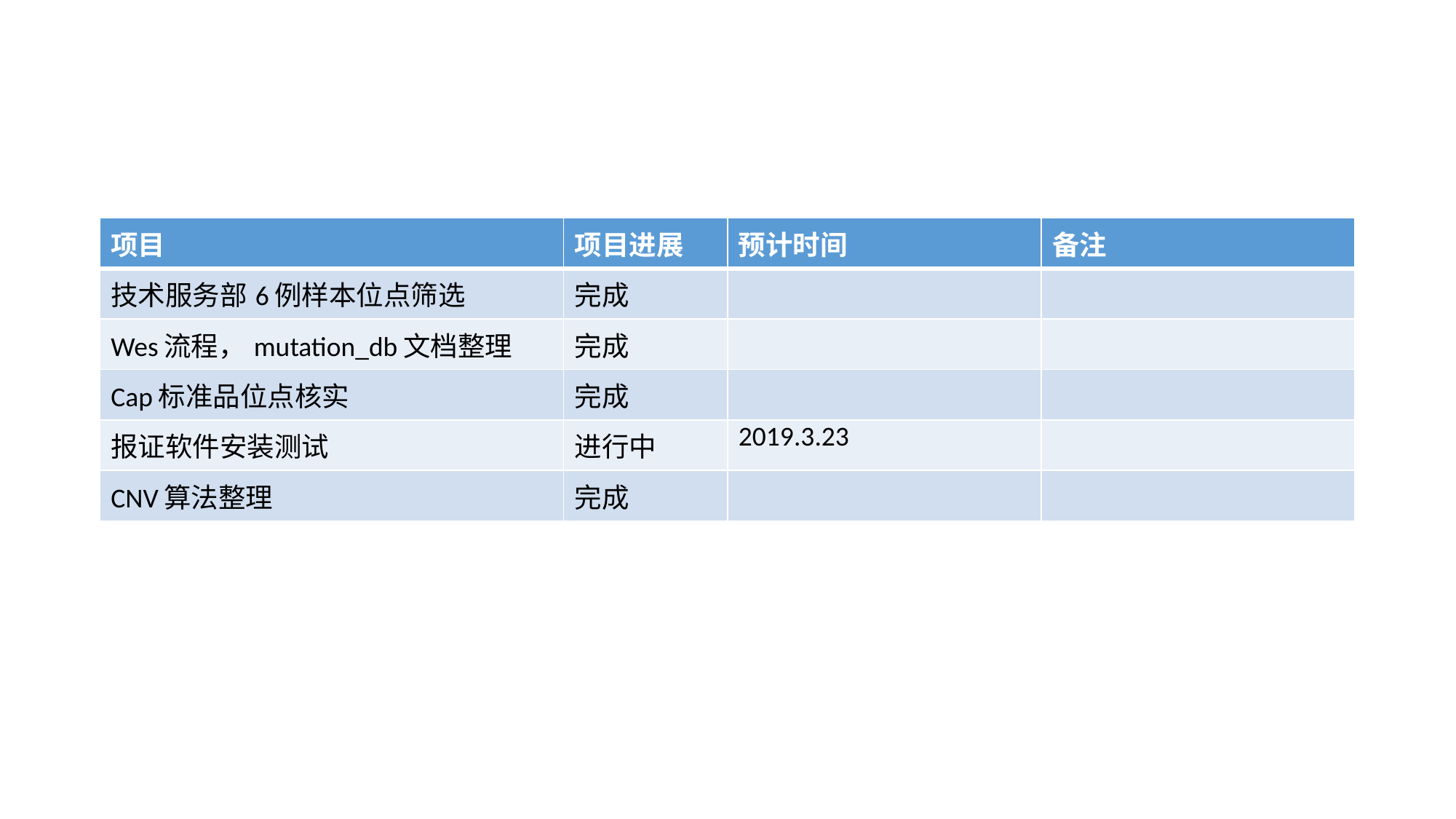

#
| 项目 | 项目进展 | 预计时间 | 备注 |
| --- | --- | --- | --- |
| 技术服务部6例样本位点筛选 | 完成 |  |  |
| Wes流程，mutation\_db文档整理 | 完成 |  |  |
| Cap标准品位点核实 | 完成 |  |  |
| 报证软件安装测试 | 进行中 | 2019.3.23 |  |
| CNV算法整理 | 完成 |  |  |